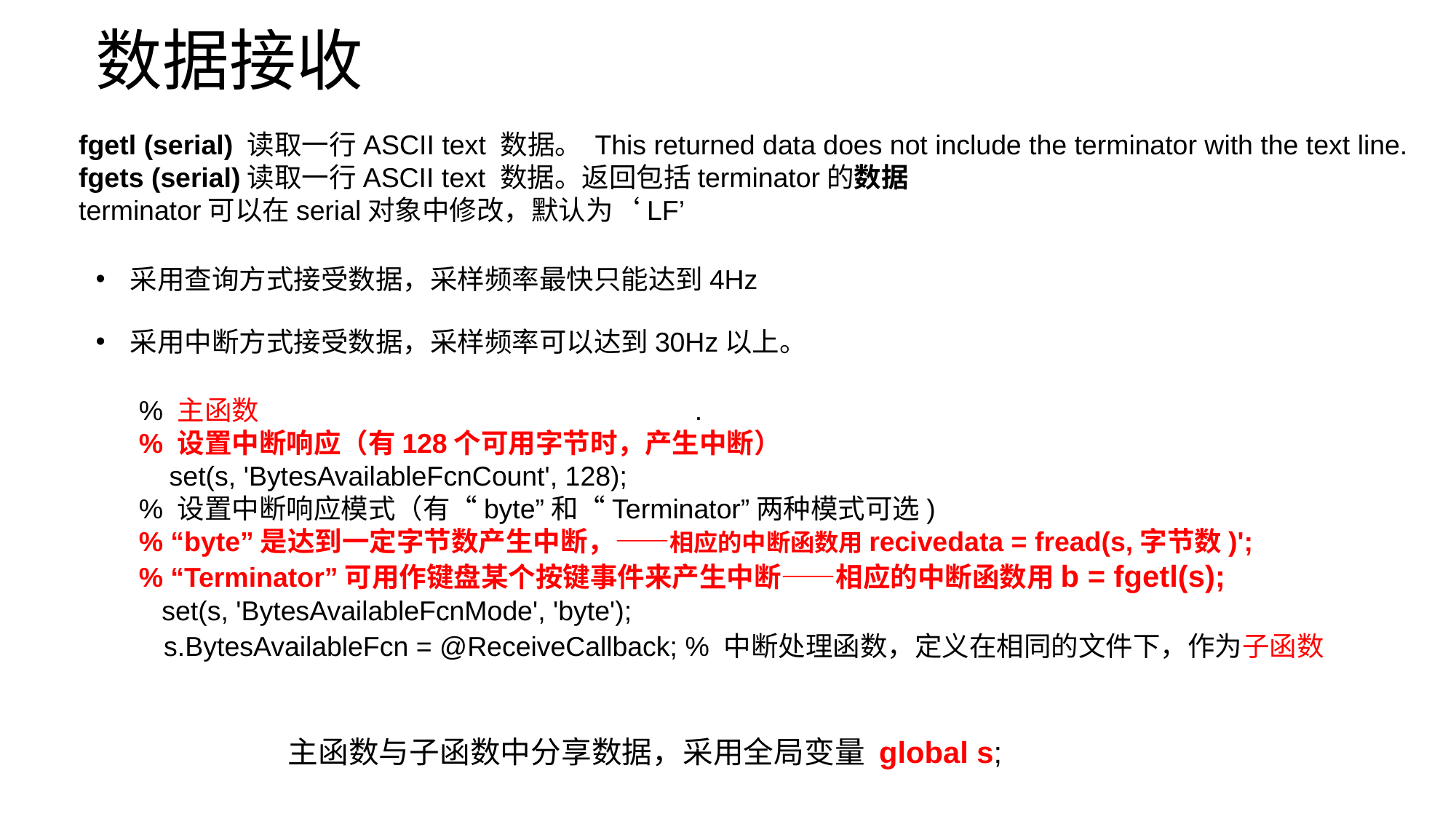

# 数据接收
fgetl (serial) 读取一行ASCII text 数据。 This returned data does not include the terminator with the text line.
fgets (serial)读取一行ASCII text 数据。返回包括terminator的数据
terminator可以在serial对象中修改，默认为‘LF’
采用查询方式接受数据，采样频率最快只能达到4Hz
采用中断方式接受数据，采样频率可以达到30Hz以上。
% 主函数
% 设置中断响应（有128个可用字节时，产生中断）
    set(s, 'BytesAvailableFcnCount', 128);
% 设置中断响应模式（有“byte”和“Terminator”两种模式可选)
% “byte”是达到一定字节数产生中断，——相应的中断函数用recivedata = fread(s,字节数)';
% “Terminator”可用作键盘某个按键事件来产生中断——相应的中断函数用b = fgetl(s);
   set(s, 'BytesAvailableFcnMode', 'byte');
   s.BytesAvailableFcn = @ReceiveCallback; % 中断处理函数，定义在相同的文件下，作为子函数
.
主函数与子函数中分享数据，采用全局变量 global s;